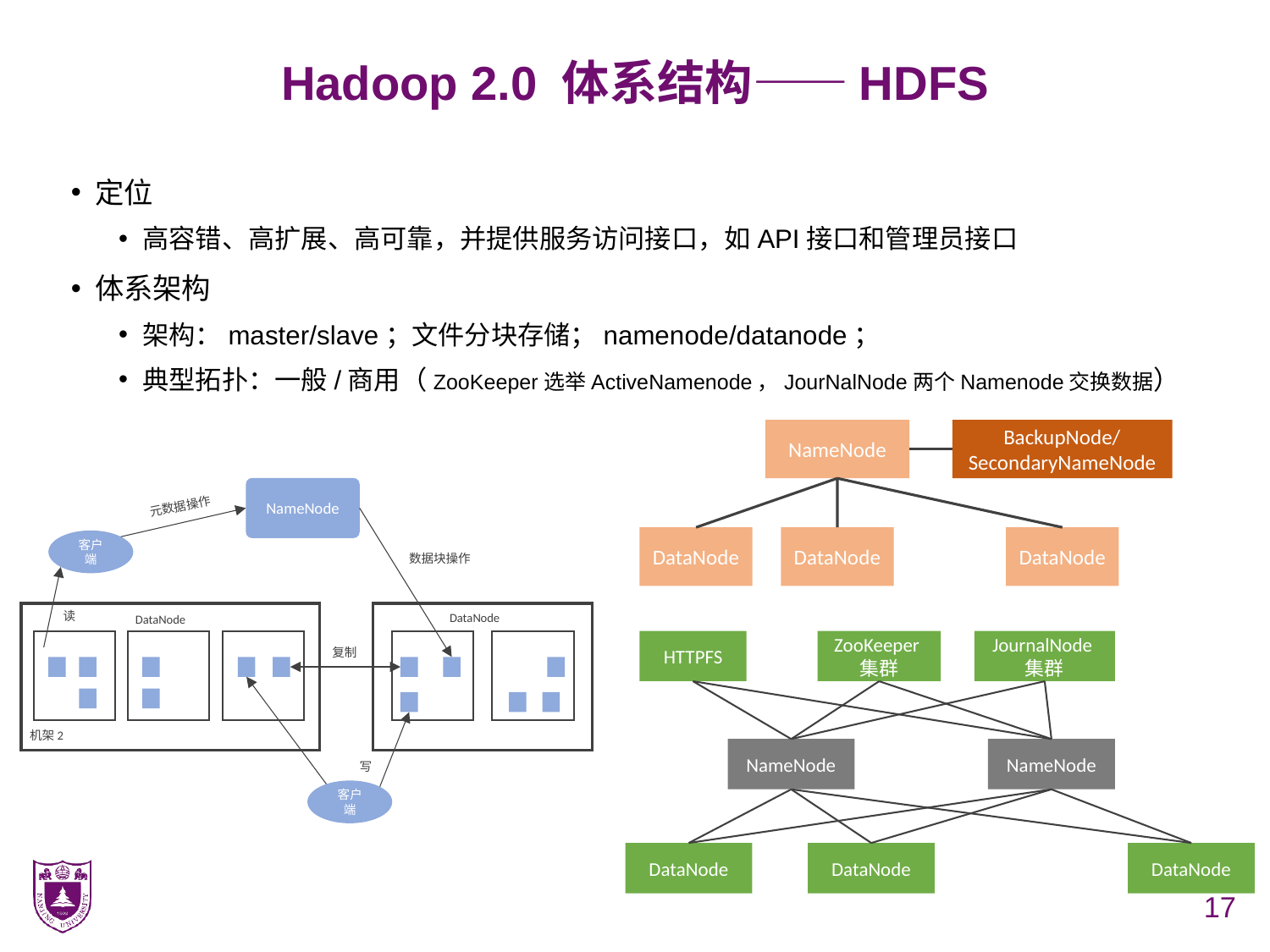

# Hadoop 2.0 体系结构——HDFS
定位
高容错、高扩展、高可靠，并提供服务访问接口，如API接口和管理员接口
体系架构
架构：master/slave；文件分块存储；namenode/datanode；
典型拓扑：一般/商用（ZooKeeper选举ActiveNamenode，JourNalNode两个Namenode交换数据）

NameNode
BackupNode/
SecondaryNameNode
DataNode
DataNode
DataNode
NameNode
元数据操作
客户端
数据块操作
读

DataNode
DataNode

复制

机架2
写
客户端
HTTPFS
ZooKeeper集群
JournalNode集群
NameNode
NameNode
DataNode
DataNode
DataNode
17